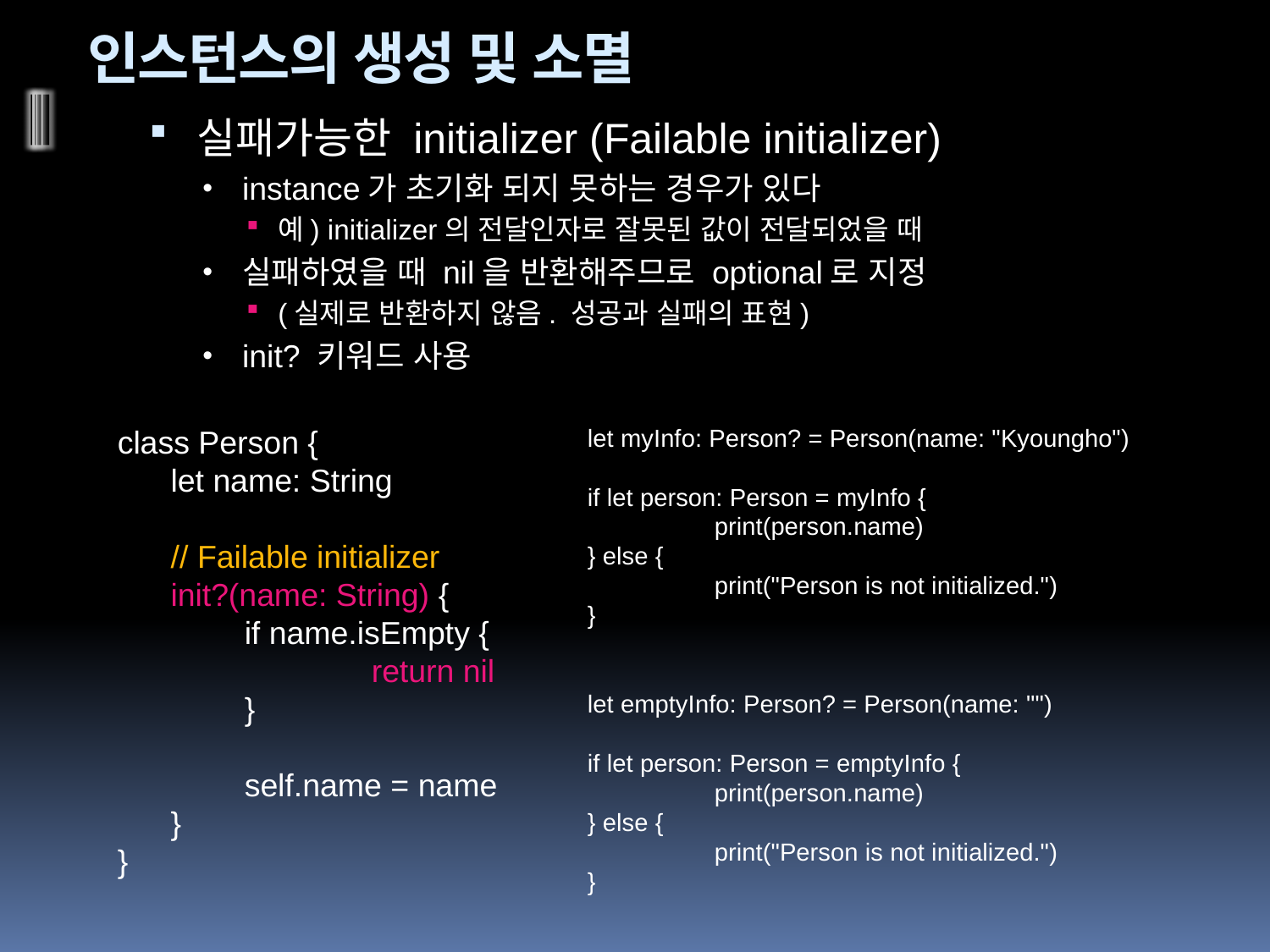

# 인스턴스의 생성 및 소멸
실패가능한 initializer (Failable initializer)
instance가 초기화 되지 못하는 경우가 있다
예) initializer의 전달인자로 잘못된 값이 전달되었을 때
실패하였을 때 nil을 반환해주므로 optional로 지정
(실제로 반환하지 않음. 성공과 실패의 표현)
init? 키워드 사용

class Person {
      let name: String

      // Failable initializer
      init?(name: String) {
	if name.isEmpty {
		return nil
	}

	self.name = name
      }
}
let myInfo: Person? = Person(name: "Kyoungho")

if let person: Person = myInfo {
	print(person.name)
} else {
	print("Person is not initialized.")
}

let emptyInfo: Person? = Person(name: "")

if let person: Person = emptyInfo {
	print(person.name)
} else {
	print("Person is not initialized.")
}